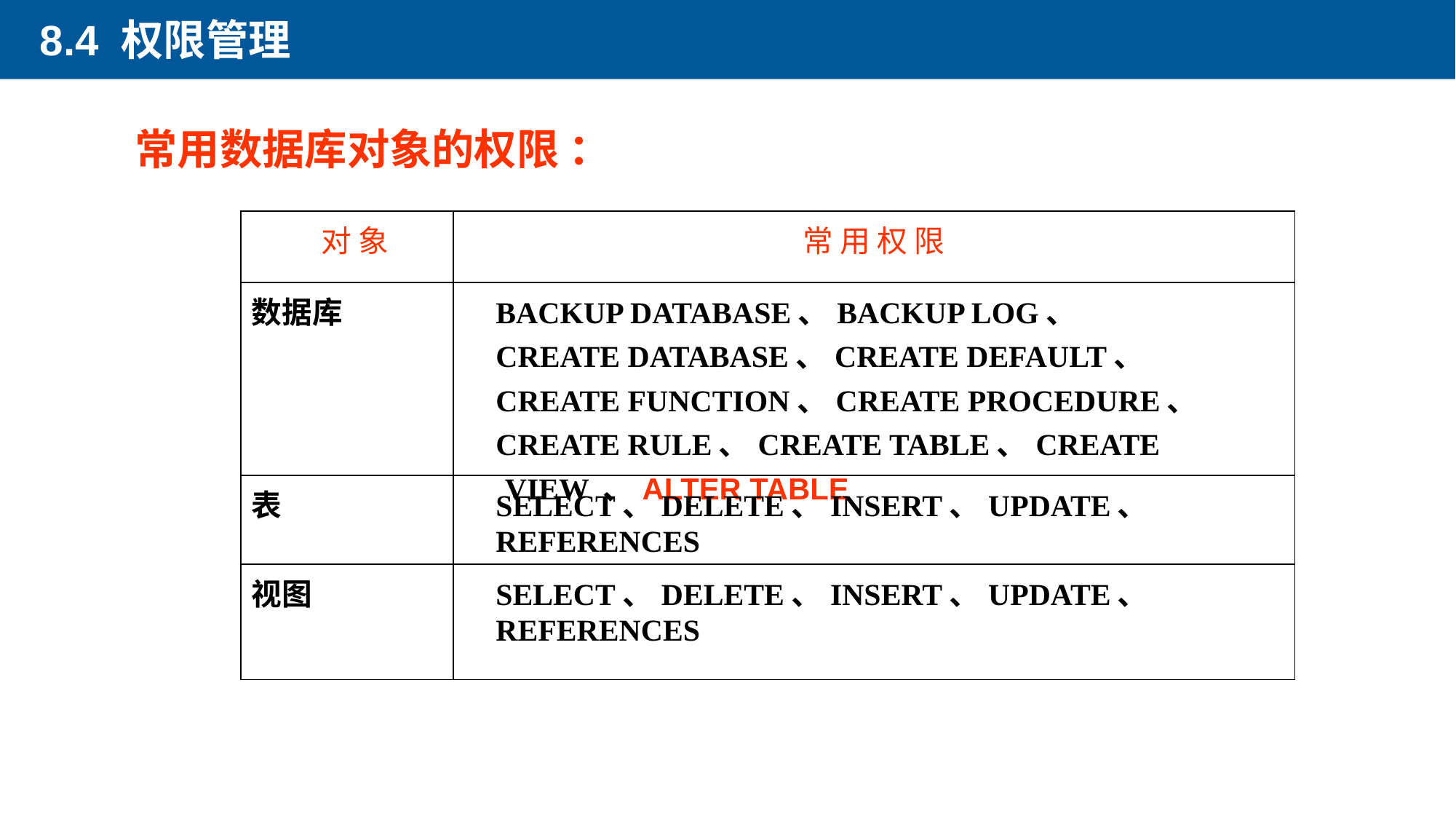

8.4 权限管理
常用数据库对象的权限 ：

| 对 象 | 常 用 权 限 |
| --- | --- |
| 数据库 | BACKUP DATABASE、BACKUP LOG、 CREATE DATABASE、CREATE DEFAULT、 CREATE FUNCTION、CREATE PROCEDURE、 CREATE RULE、CREATE TABLE、CREATE VIEW 、ALTER TABLE |
| 表 | SELECT、DELETE、INSERT、UPDATE、 REFERENCES |
| 视图 | SELECT、DELETE、INSERT、UPDATE、 REFERENCES |